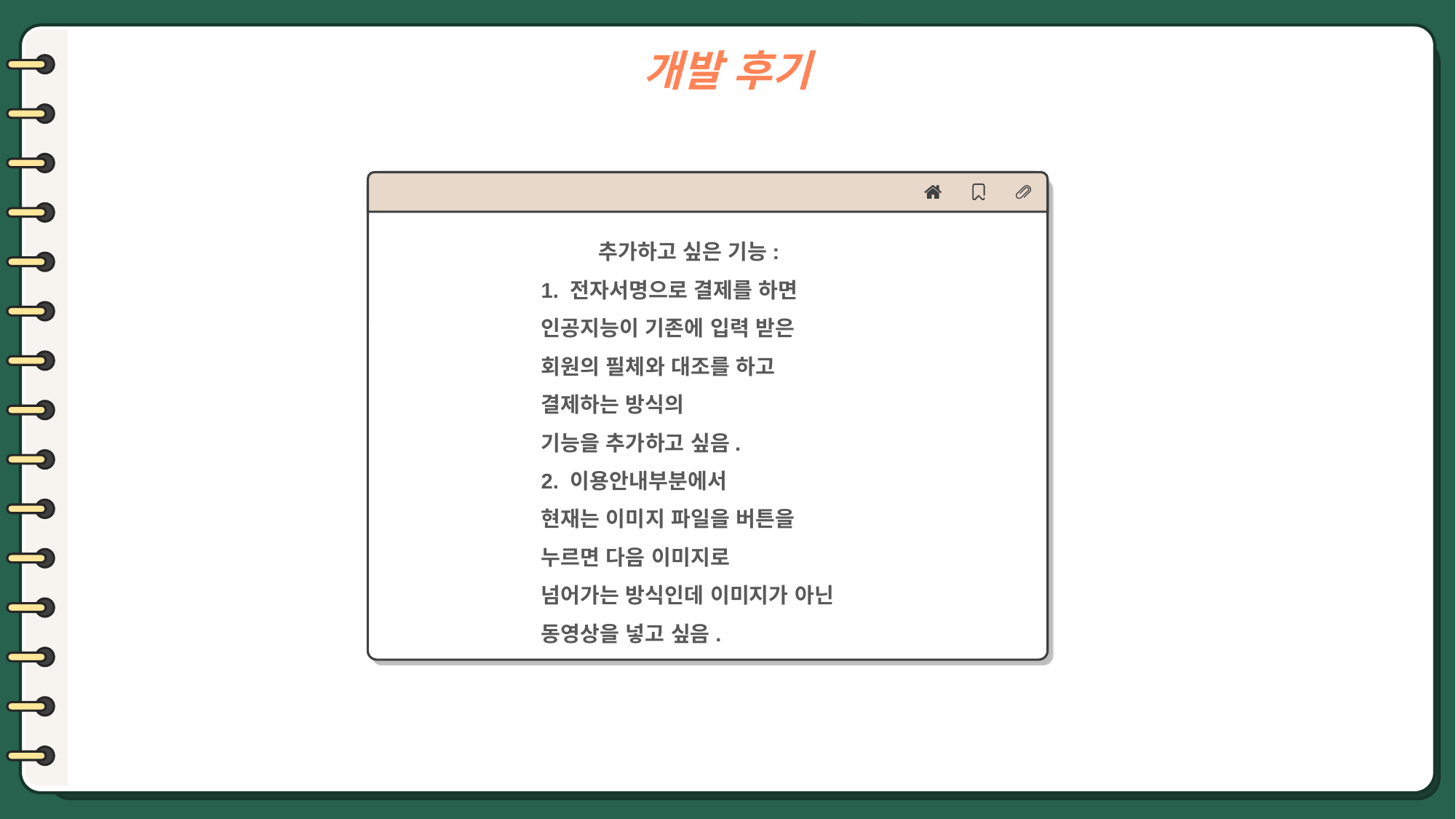

개발 후기

추가하고 싶은 기능:
1. 전자서명으로 결제를 하면
인공지능이 기존에 입력 받은
회원의 필체와 대조를 하고
결제하는 방식의
기능을 추가하고 싶음.
2. 이용안내부분에서
현재는 이미지 파일을 버튼을 누르면 다음 이미지로
넘어가는 방식인데 이미지가 아닌 동영상을 넣고 싶음.